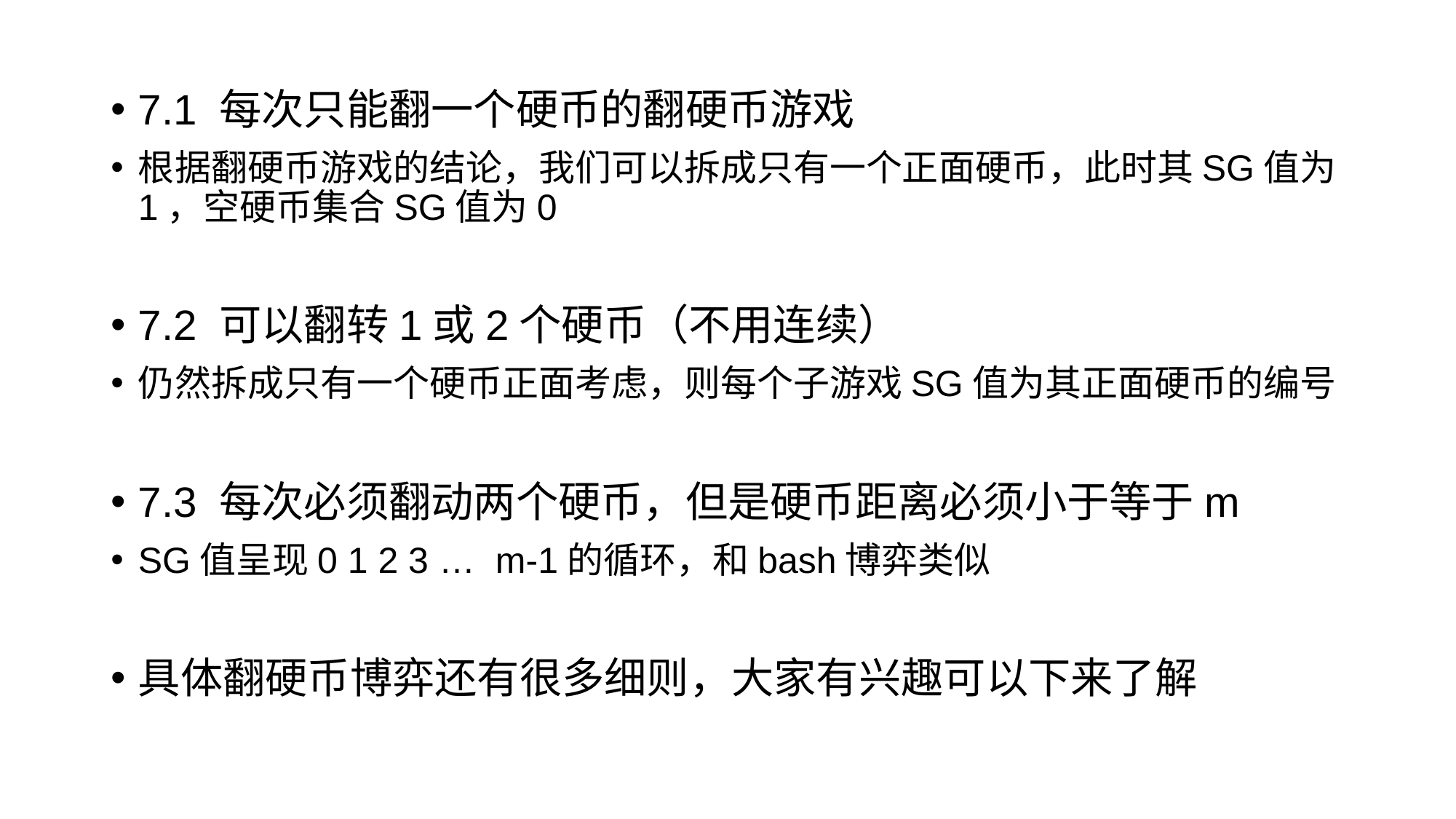

7.1 每次只能翻一个硬币的翻硬币游戏
根据翻硬币游戏的结论，我们可以拆成只有一个正面硬币，此时其SG值为1，空硬币集合SG值为0

7.2 可以翻转1或2个硬币（不用连续）
仍然拆成只有一个硬币正面考虑，则每个子游戏SG值为其正面硬币的编号

7.3 每次必须翻动两个硬币，但是硬币距离必须小于等于m
SG值呈现0 1 2 3 …  m-1的循环，和bash博弈类似

具体翻硬币博弈还有很多细则，大家有兴趣可以下来了解